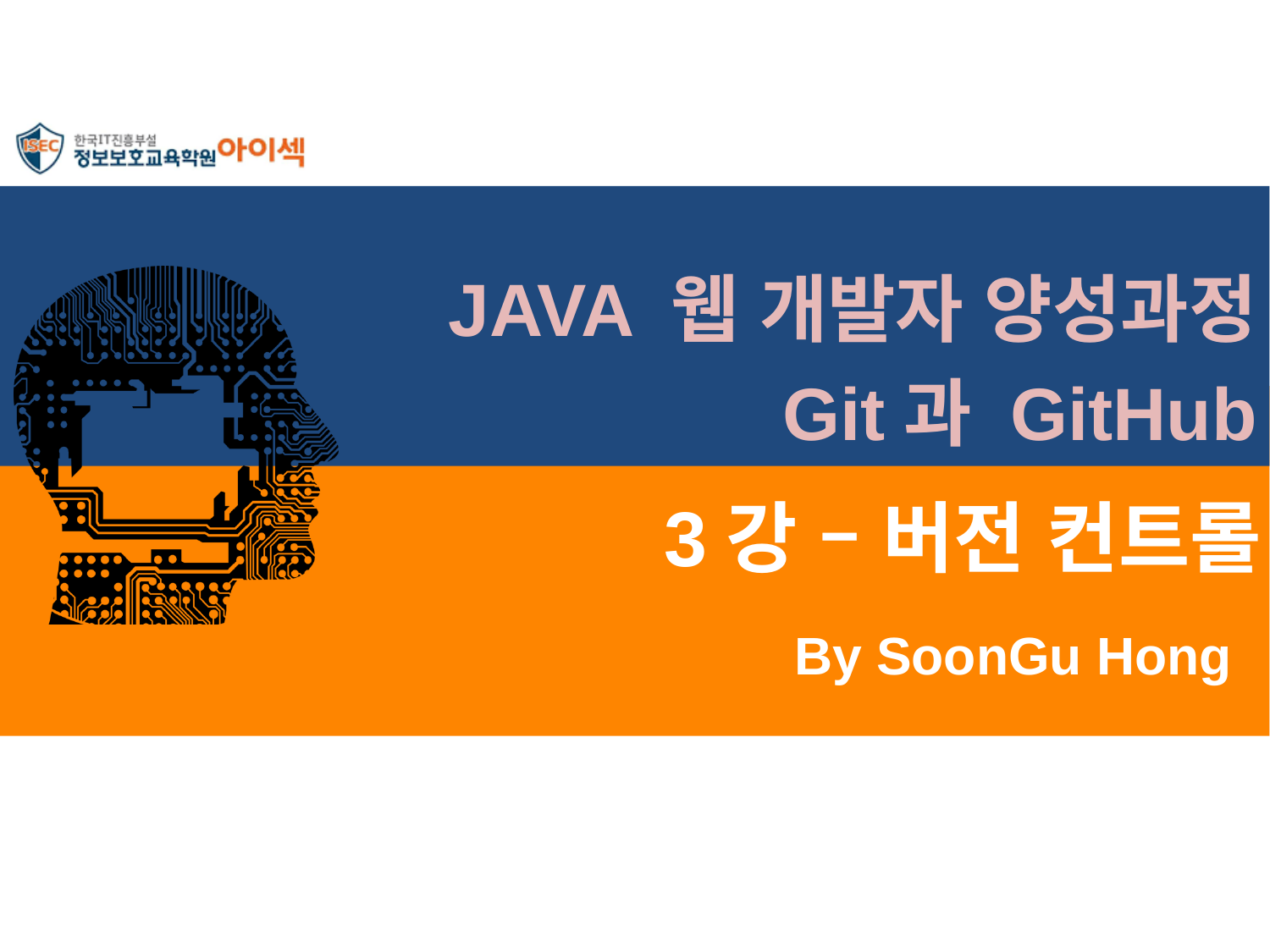

JAVA 웹 개발자 양성과정
Git과 GitHub
# 3강 – 버전 컨트롤
By SoonGu Hong